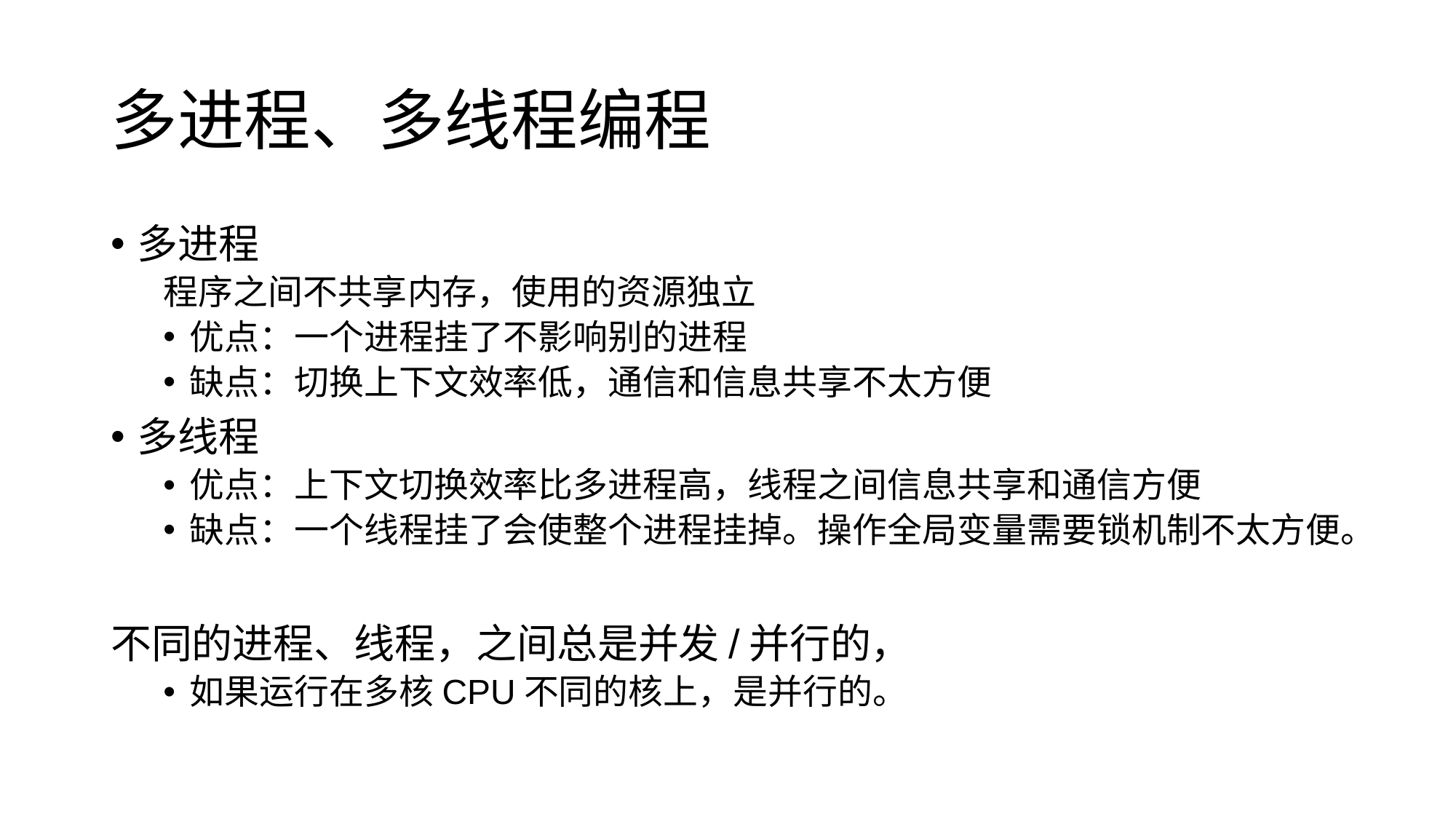

# 多进程、多线程编程
多进程
程序之间不共享内存，使用的资源独立
优点：一个进程挂了不影响别的进程
缺点：切换上下文效率低，通信和信息共享不太方便
多线程
优点：上下文切换效率比多进程高，线程之间信息共享和通信方便
缺点：一个线程挂了会使整个进程挂掉。操作全局变量需要锁机制不太方便。

不同的进程、线程，之间总是并发/并行的，
如果运行在多核CPU不同的核上，是并行的。